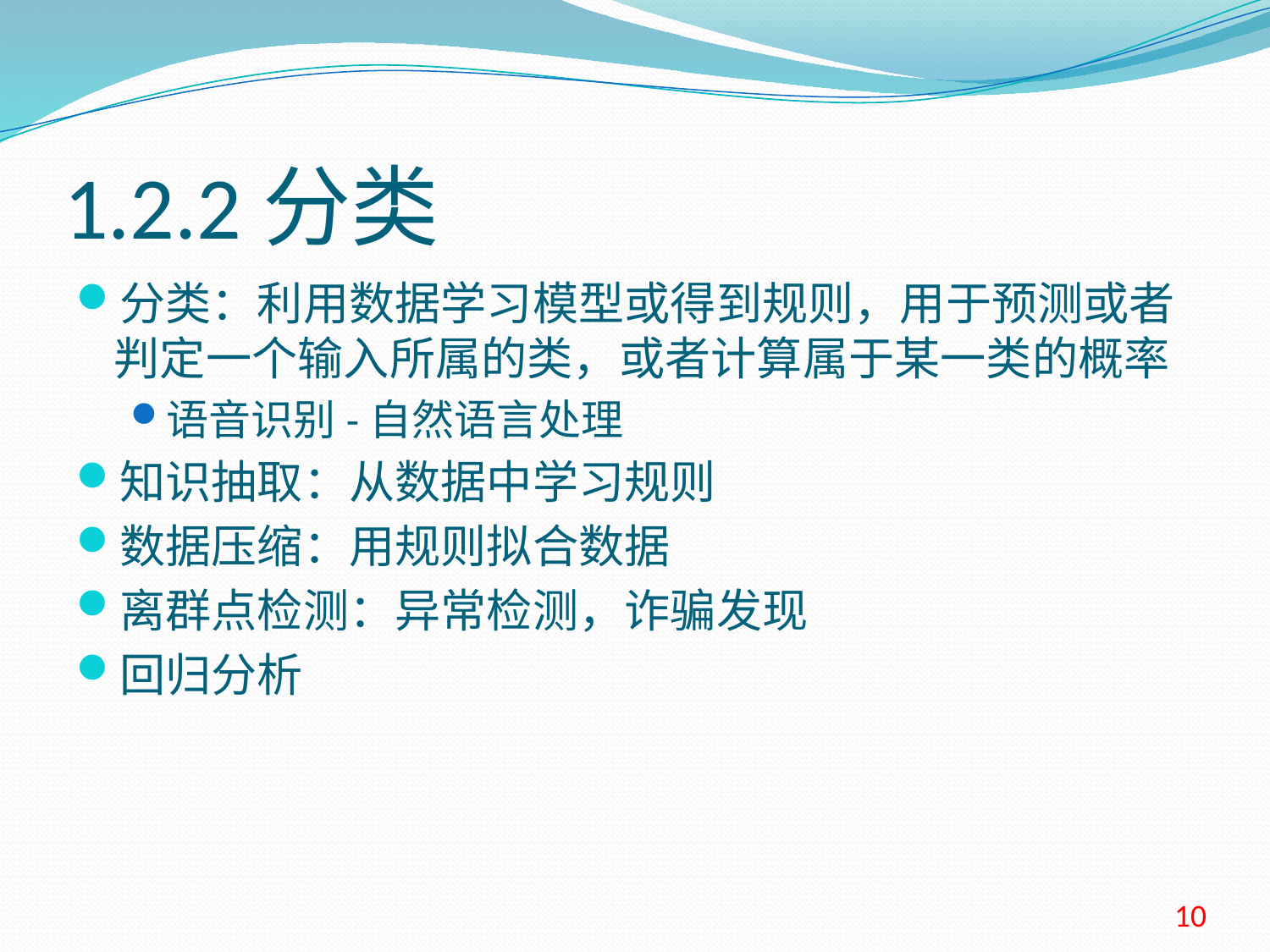

# 1.2.2分类
分类：利用数据学习模型或得到规则，用于预测或者判定一个输入所属的类，或者计算属于某一类的概率
语音识别-自然语言处理
知识抽取：从数据中学习规则
数据压缩：用规则拟合数据
离群点检测：异常检测，诈骗发现
回归分析

10